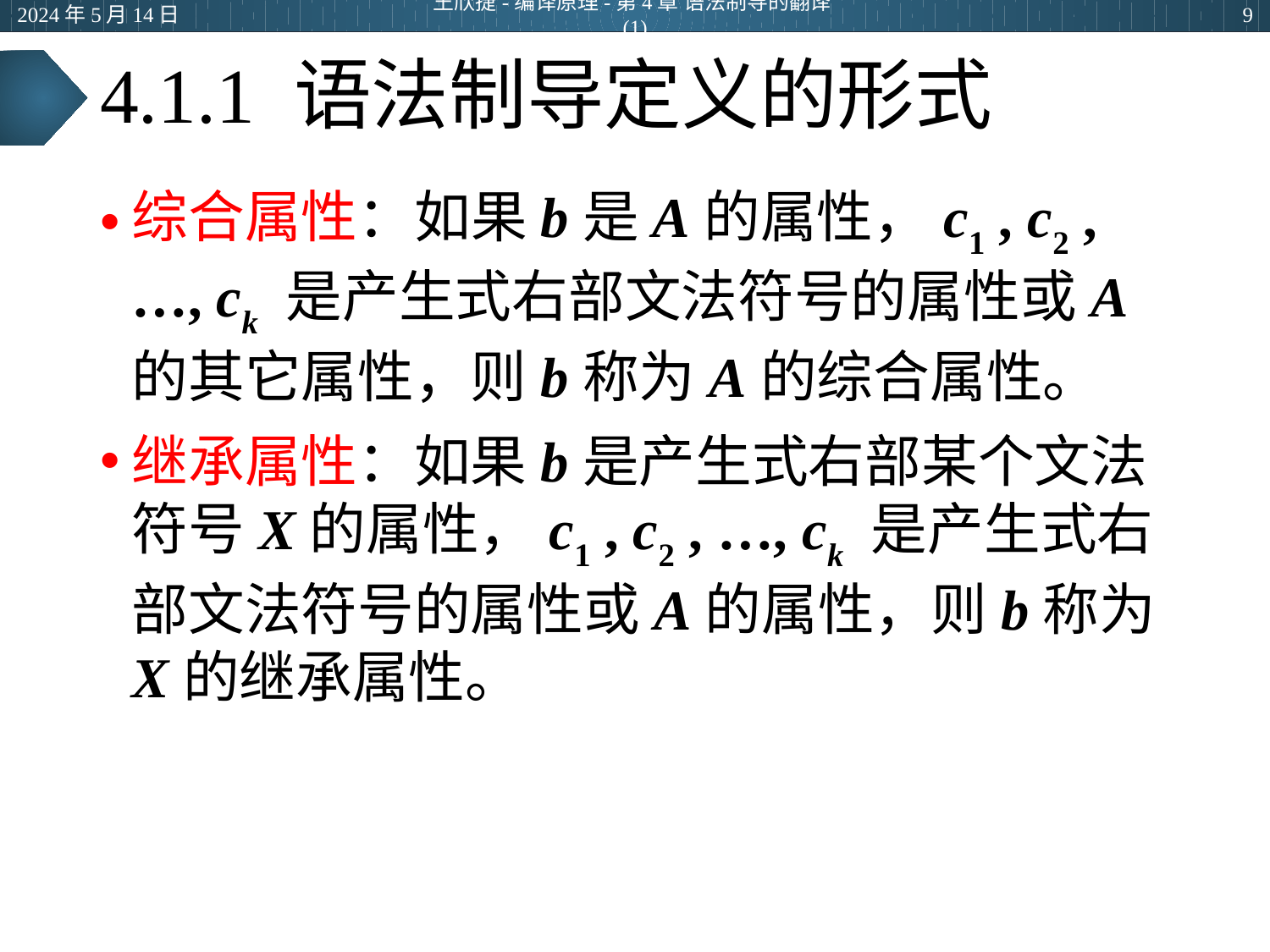

2024年5月14日
王欣捷-编译原理-第4章 语法制导的翻译(1)
9
# 4.1.1 语法制导定义的形式
综合属性：如果b是A的属性，c1 , c2 , …, ck 是产生式右部文法符号的属性或A的其它属性，则b称为A的综合属性。
继承属性：如果b是产生式右部某个文法符号X的属性，c1 , c2 , …, ck 是产生式右部文法符号的属性或A的属性，则b称为X的继承属性。